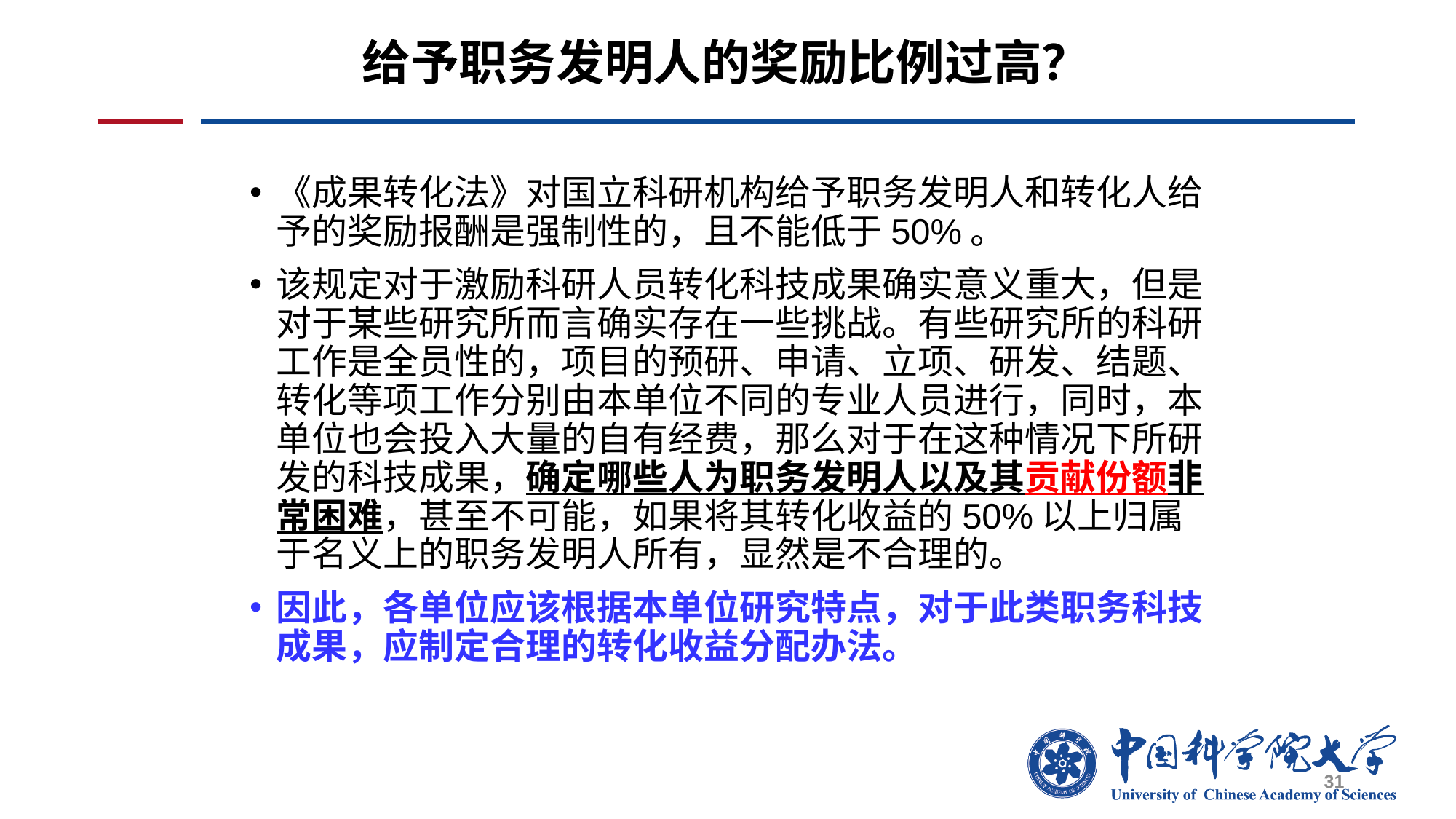

31

# 给予职务发明人的奖励比例过高？
《成果转化法》对国立科研机构给予职务发明人和转化人给予的奖励报酬是强制性的，且不能低于50%。
该规定对于激励科研人员转化科技成果确实意义重大，但是对于某些研究所而言确实存在一些挑战。有些研究所的科研工作是全员性的，项目的预研、申请、立项、研发、结题、转化等项工作分别由本单位不同的专业人员进行，同时，本单位也会投入大量的自有经费，那么对于在这种情况下所研发的科技成果，确定哪些人为职务发明人以及其贡献份额非常困难，甚至不可能，如果将其转化收益的50%以上归属于名义上的职务发明人所有，显然是不合理的。
因此，各单位应该根据本单位研究特点，对于此类职务科技成果，应制定合理的转化收益分配办法。